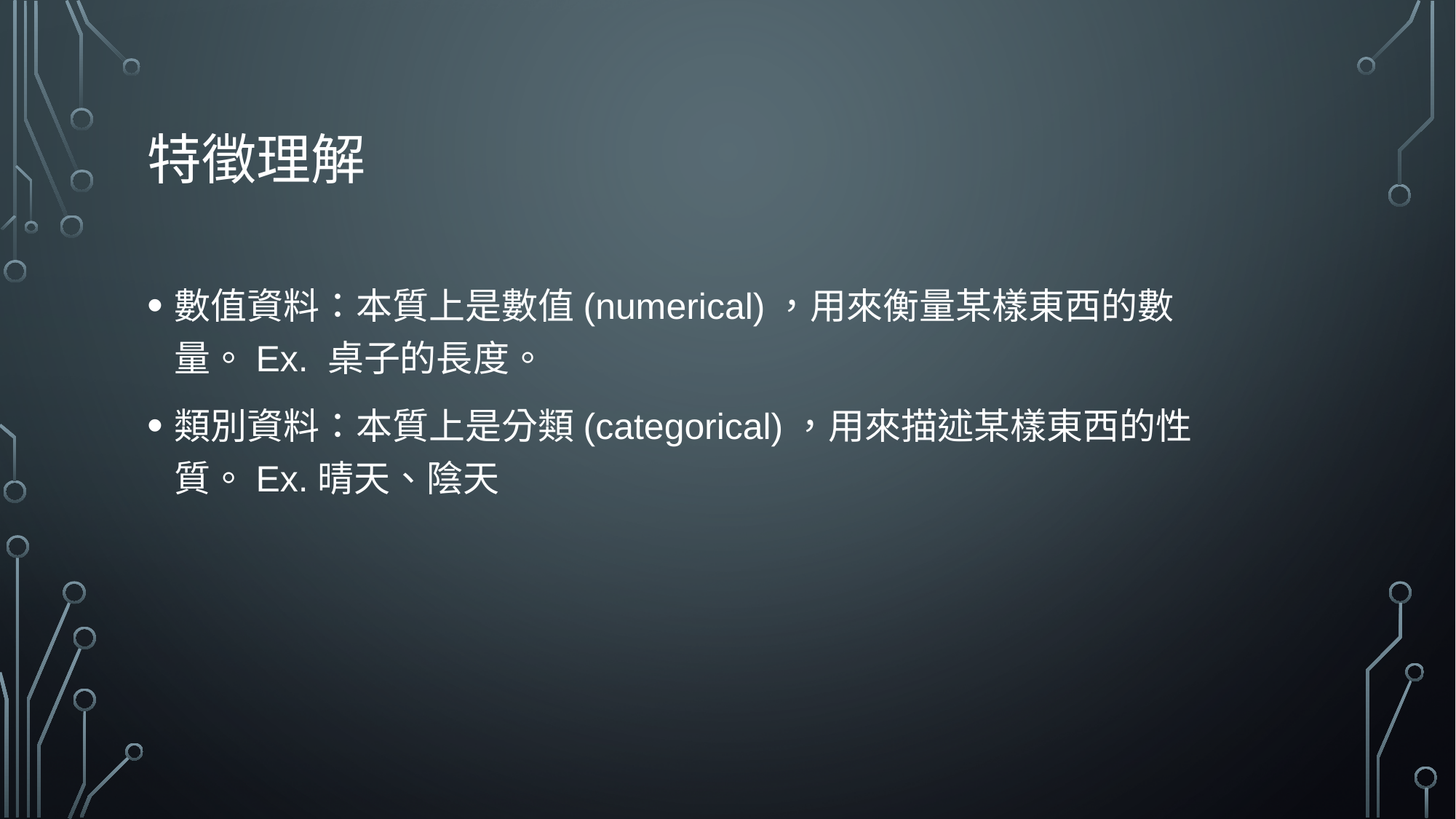

# 特徵理解
數值資料：本質上是數值(numerical)，用來衡量某樣東西的數量。Ex. 桌子的長度。
類別資料：本質上是分類(categorical)，用來描述某樣東西的性質。Ex.晴天、陰天